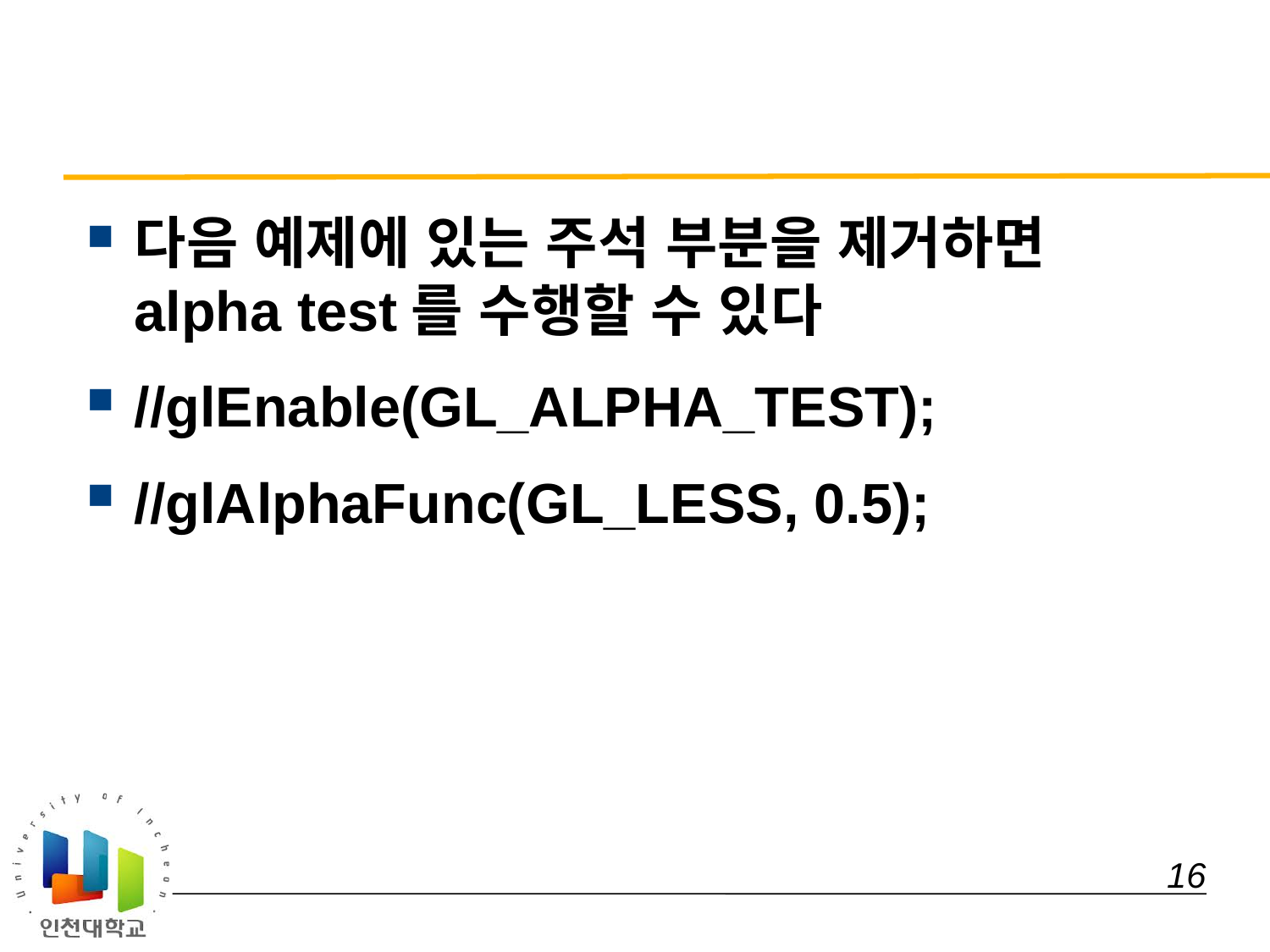

#
다음 예제에 있는 주석 부분을 제거하면 alpha test를 수행할 수 있다
//glEnable(GL_ALPHA_TEST);
//glAlphaFunc(GL_LESS, 0.5);
 16